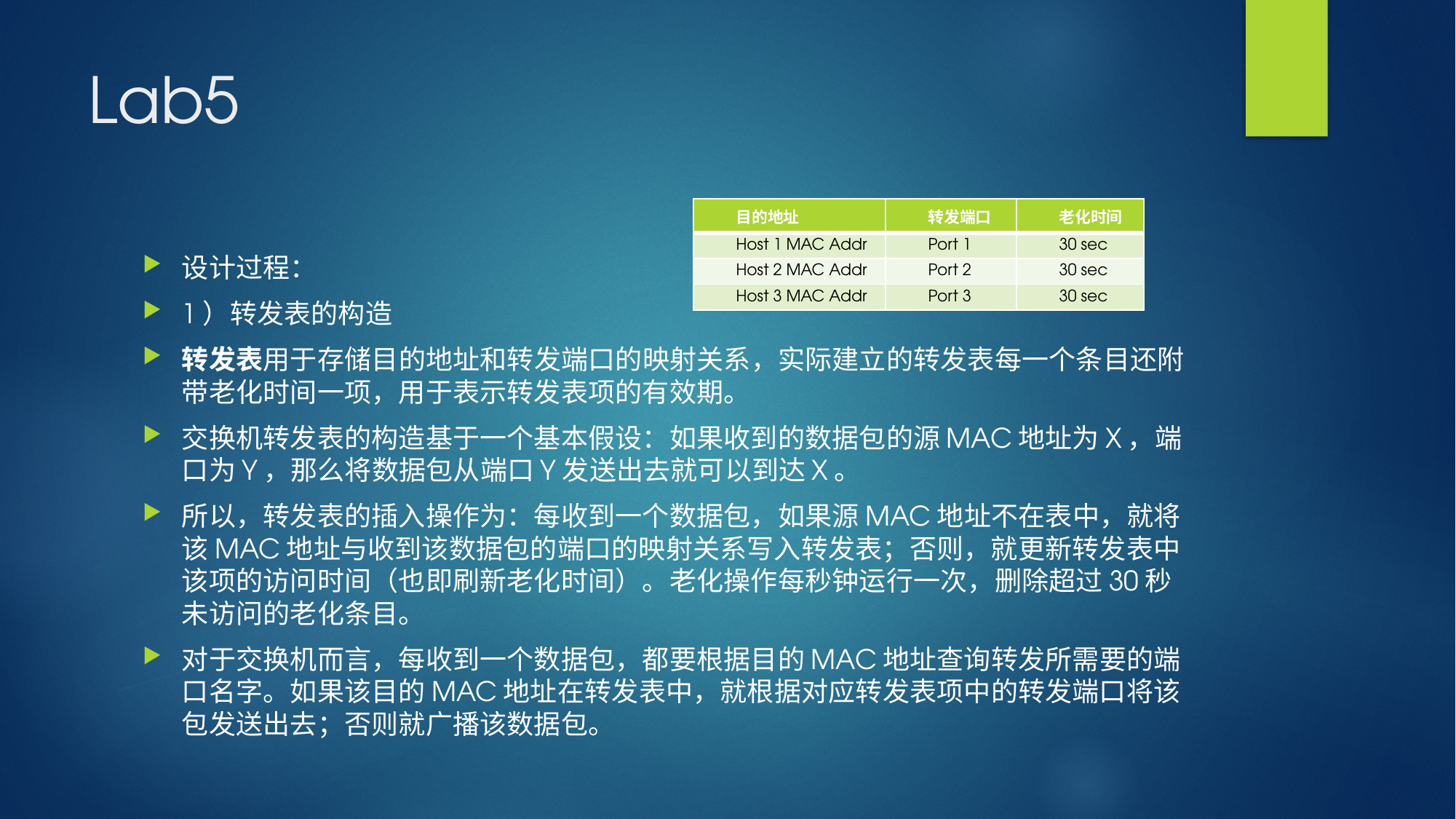

# Lab5
| 目的地址 | 转发端口 | 老化时间 |
| --- | --- | --- |
| Host 1 MAC Addr | Port 1 | 30 sec |
| Host 2 MAC Addr | Port 2 | 30 sec |
| Host 3 MAC Addr | Port 3 | 30 sec |
设计过程：
1）转发表的构造
转发表用于存储目的地址和转发端口的映射关系，实际建立的转发表每一个条目还附带老化时间一项，用于表示转发表项的有效期。
交换机转发表的构造基于一个基本假设：如果收到的数据包的源MAC地址为X，端口为Y，那么将数据包从端口Y发送出去就可以到达X。
所以，转发表的插入操作为：每收到一个数据包，如果源MAC地址不在表中，就将该MAC地址与收到该数据包的端口的映射关系写入转发表；否则，就更新转发表中该项的访问时间（也即刷新老化时间）。老化操作每秒钟运行一次，删除超过30秒未访问的老化条目。
对于交换机而言，每收到一个数据包，都要根据目的MAC地址查询转发所需要的端口名字。如果该目的MAC地址在转发表中，就根据对应转发表项中的转发端口将该包发送出去；否则就广播该数据包。